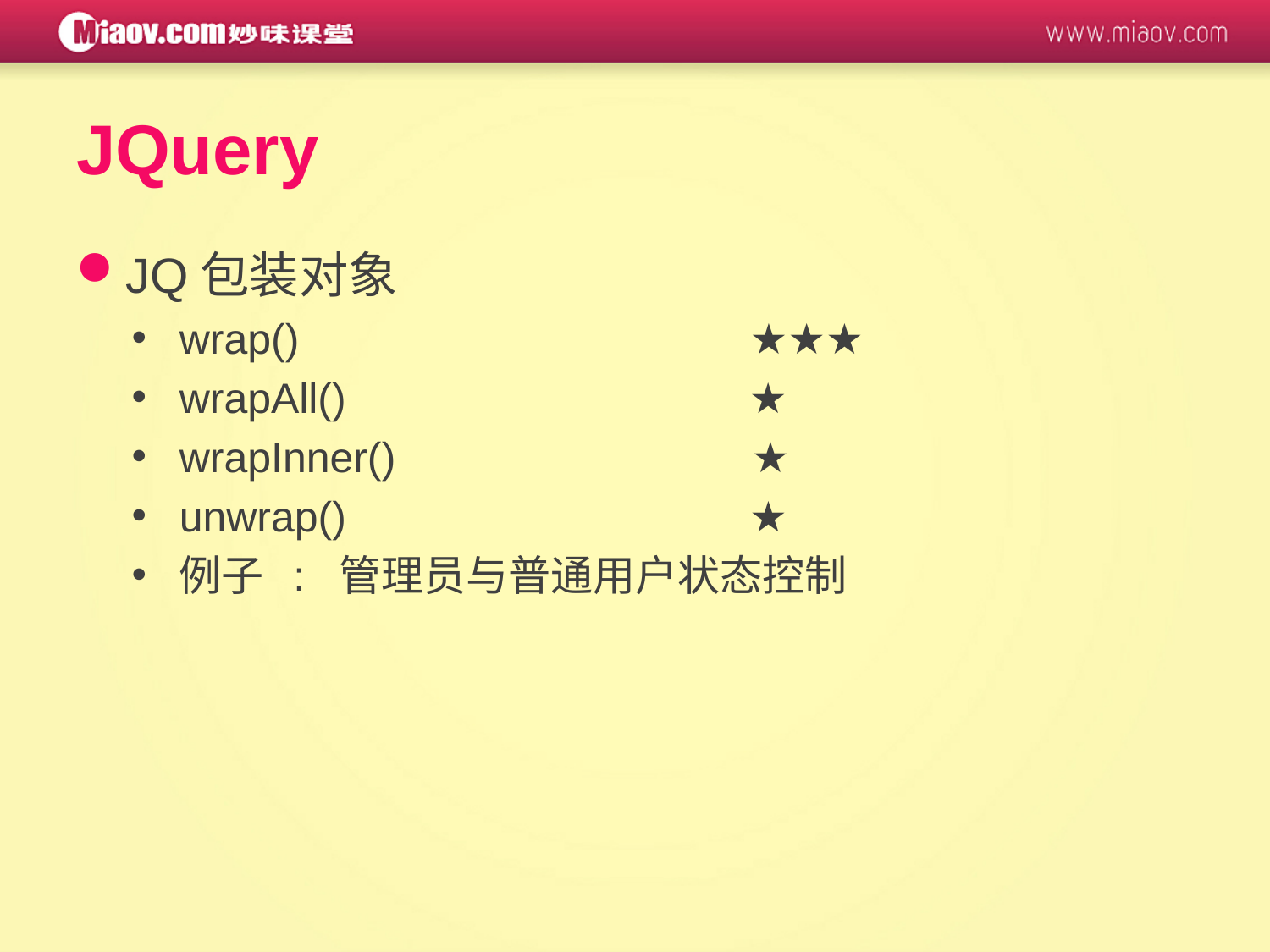

# JQuery
JQ包装对象
wrap()                                      ★★★
wrapAll()                                  ★
wrapInner()                              ★
unwrap()                                  ★
例子  :  管理员与普通用户状态控制